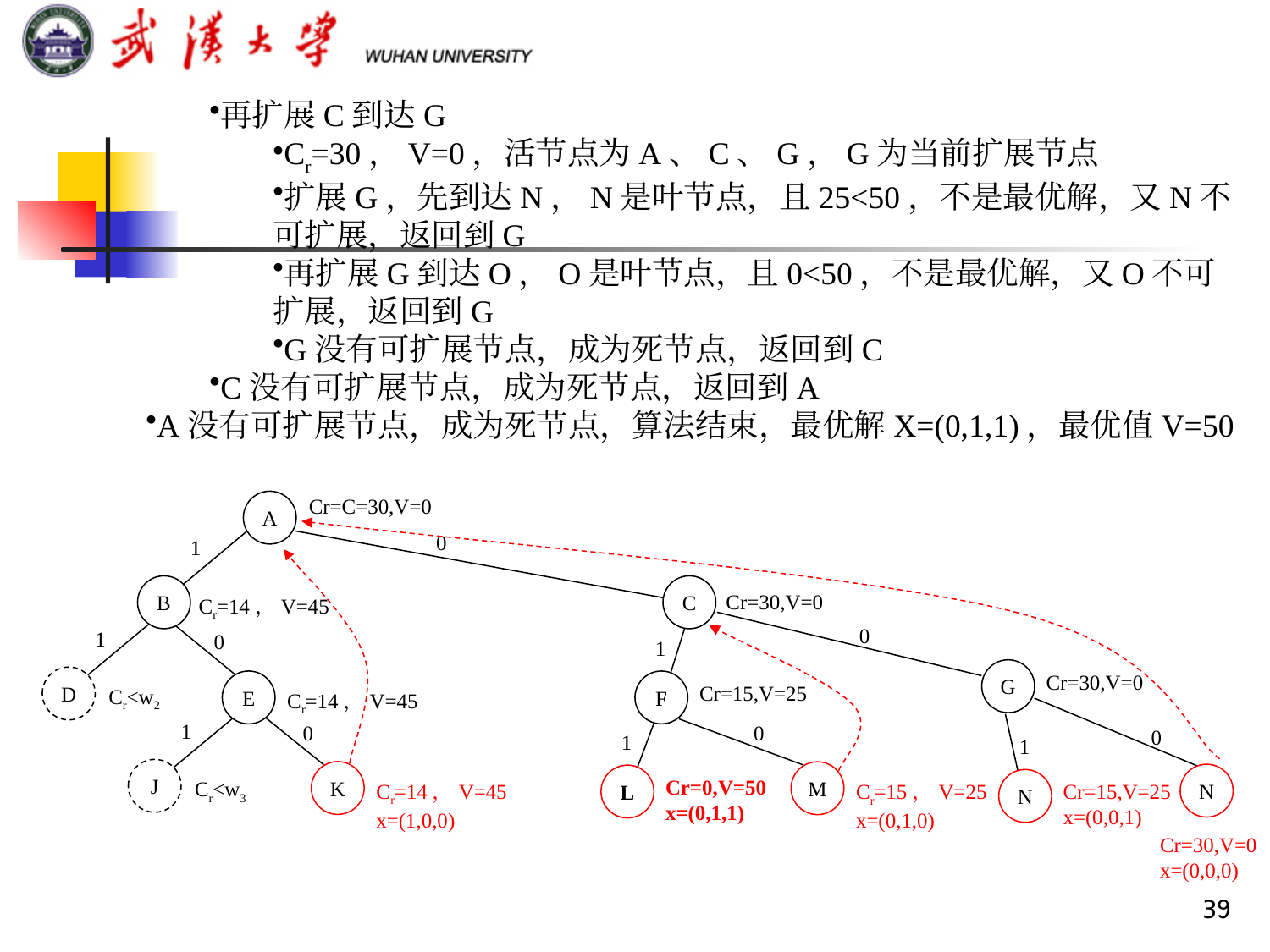

再扩展C到达G
Cr=30，V=0，活节点为A、C、G，G为当前扩展节点
扩展G，先到达N，N是叶节点，且25<50，不是最优解，又N不可扩展，返回到G
再扩展G到达O，O是叶节点，且0<50，不是最优解，又O不可扩展，返回到G
G没有可扩展节点，成为死节点，返回到C
C没有可扩展节点，成为死节点，返回到A
A没有可扩展节点，成为死节点，算法结束，最优解X=(0,1,1)，最优值V=50

Cr=C=30,V=0
A

0
1

B
C
Cr=30,V=0
Cr=14，V=45

0
1
0

1

G
Cr=30,V=0
D
E
F
Cr=15,V=25
Cr<w2
Cr=14，V=45

1
0
0
0

0

1
1
J
K
M
N
L
Cr=0,V=50
x=(0,1,1)
N
Cr<w3
Cr=14，V=45
x=(1,0,0)
Cr=15，V=25
x=(0,1,0)
Cr=15,V=25
x=(0,0,1)
Cr=30,V=0
x=(0,0,0)
39